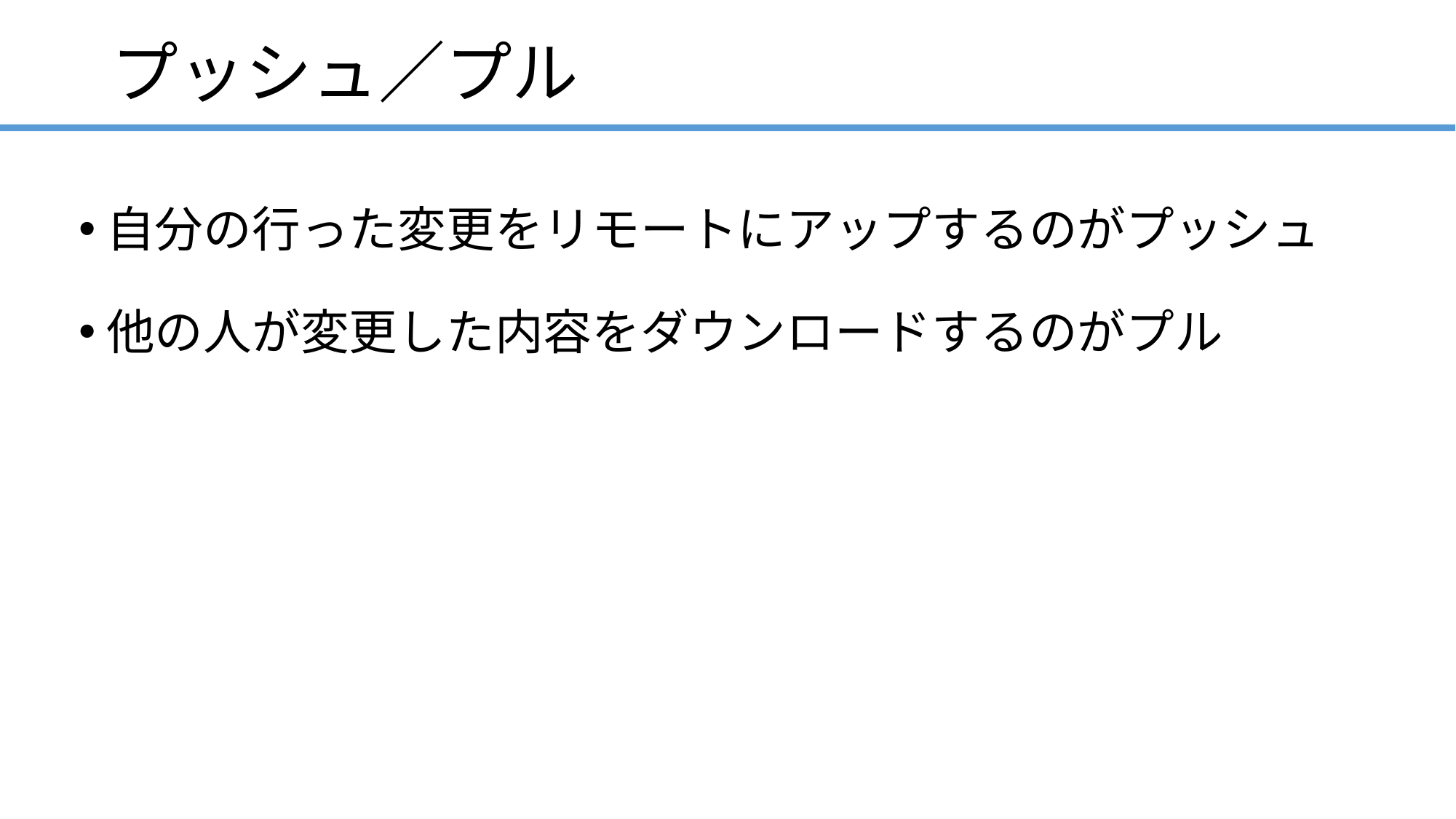

# プッシュ／プル
自分の行った変更をリモートにアップするのがプッシュ
他の人が変更した内容をダウンロードするのがプル